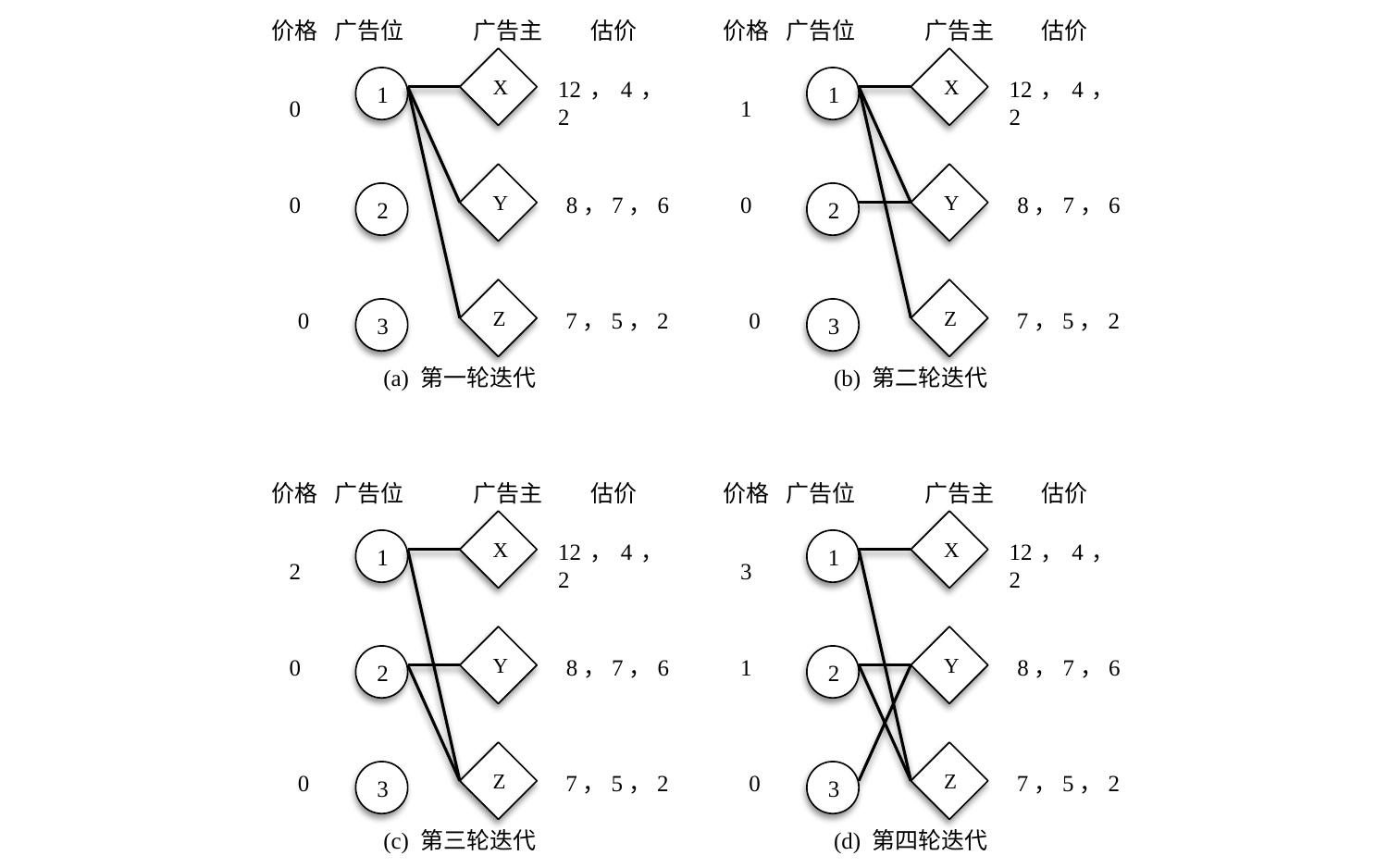

价格
0
0
0
广告位
广告主
X
1
Y
2
Z
3
估价
12，4，2
 8，7，6
 7，5，2
(a) 第一轮迭代
价格
1
0
0
广告位
广告主
X
1
Y
2
Z
3
估价
12，4，2
 8，7，6
 7，5，2
(b) 第二轮迭代
价格
2
0
0
广告位
广告主
X
1
Y
2
Z
3
估价
12，4，2
 8，7，6
 7，5，2
(c) 第三轮迭代
价格
3
1
0
广告位
广告主
X
1
Y
2
Z
3
估价
12，4，2
 8，7，6
 7，5，2
(d) 第四轮迭代